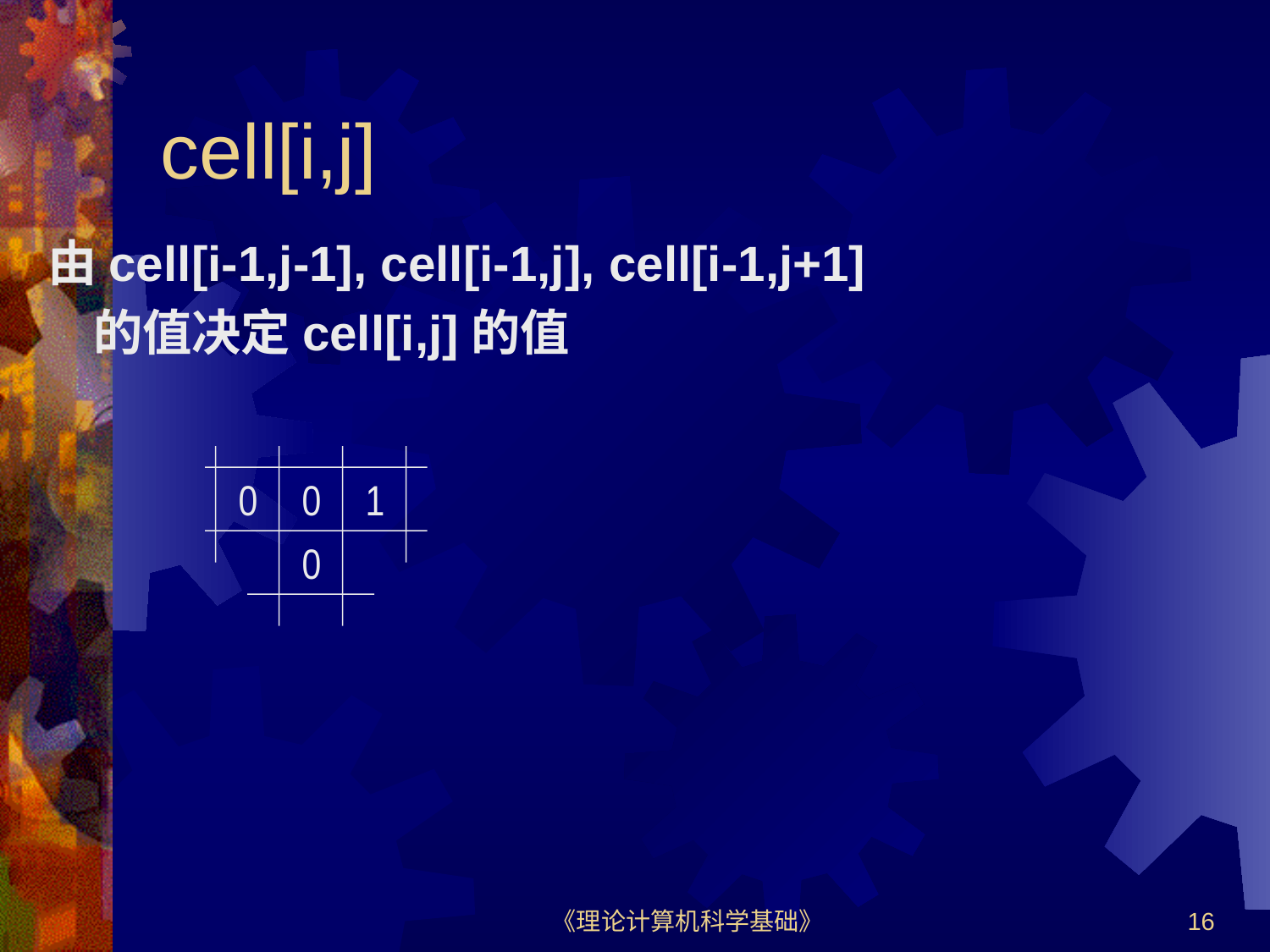

# cell[i,j]
由cell[i-1,j-1], cell[i-1,j], cell[i-1,j+1]
   的值决定cell[i,j]的值

0
0
1

0

《理论计算机科学基础》
16